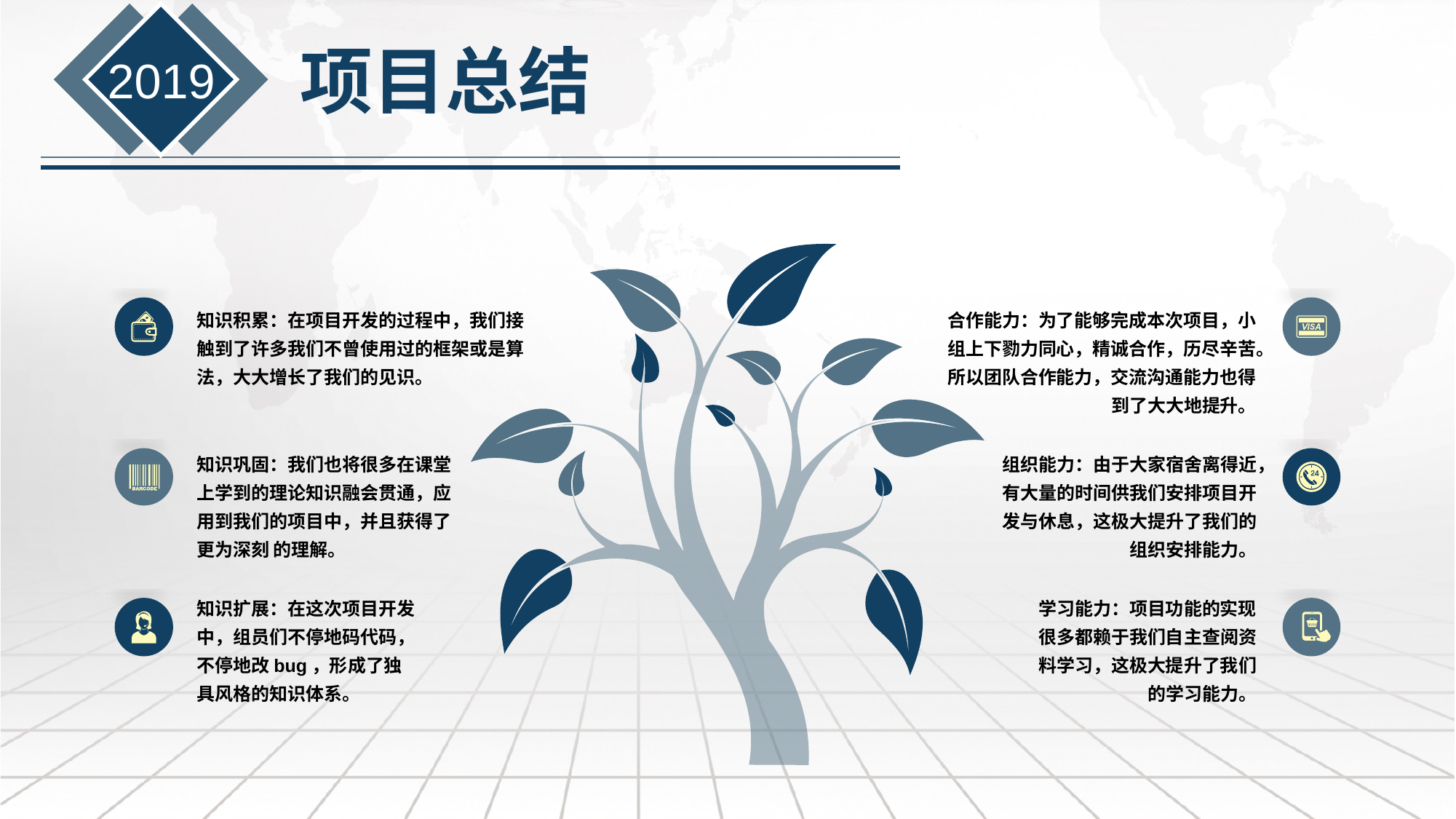

项目总结
2019

知识积累：在项目开发的过程中，我们接触到了许多我们不曾使用过的框架或是算法，大大增长了我们的见识。
合作能力：为了能够完成本次项目，小组上下勠力同心，精诚合作，历尽辛苦。所以团队合作能力，交流沟通能力也得到了大大地提升。

知识巩固：我们也将很多在课堂上学到的理论知识融会贯通，应用到我们的项目中，并且获得了更为深刻 的理解。
组织能力：由于大家宿舍离得近，有大量的时间供我们安排项目开发与休息，这极大提升了我们的组织安排能力。

知识扩展：在这次项目开发中，组员们不停地码代码，不停地改bug，形成了独具风格的知识体系。
学习能力：项目功能的实现很多都赖于我们自主查阅资料学习，这极大提升了我们的学习能力。